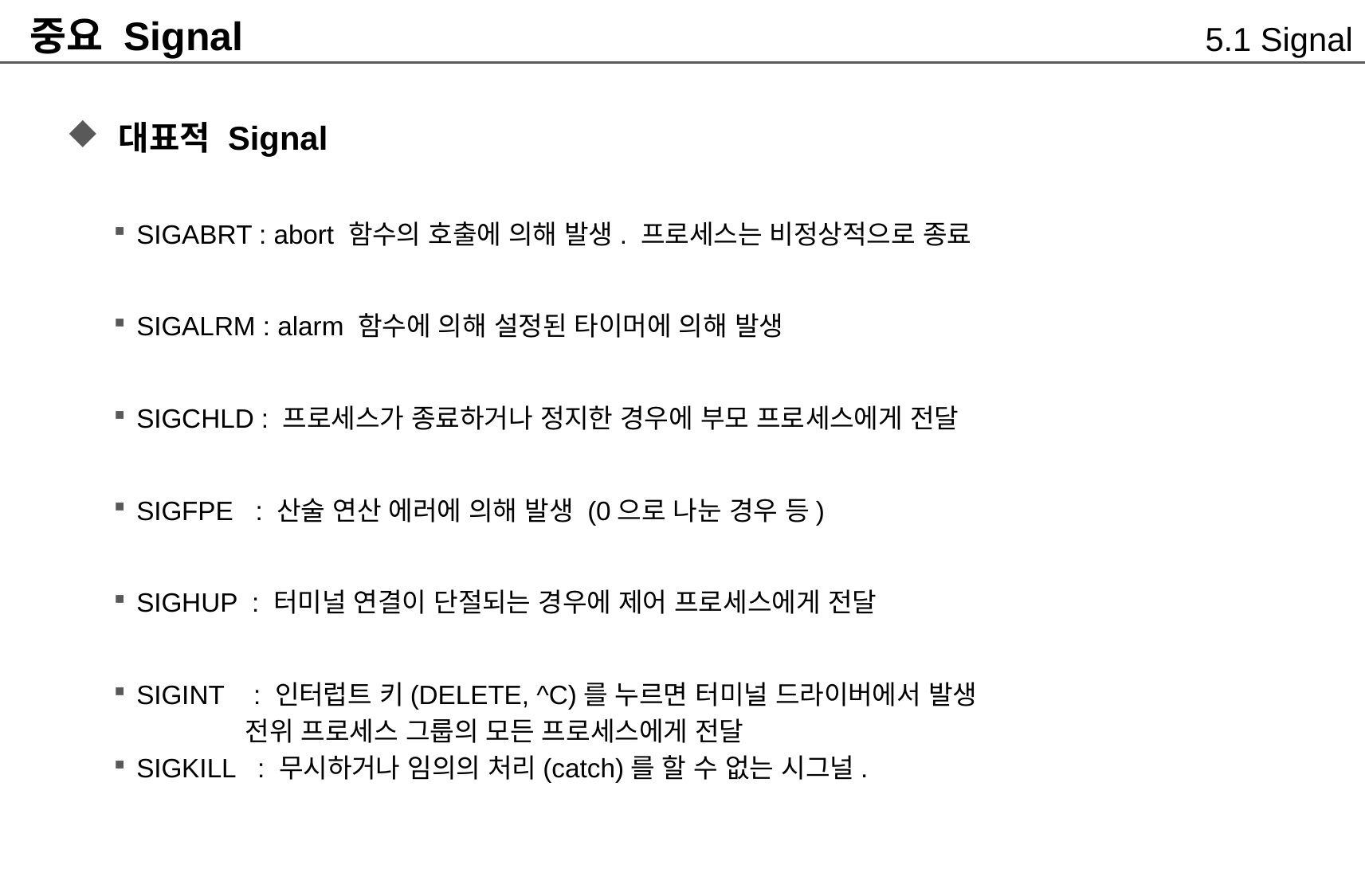

# 중요 Signal
5.1 Signal

 대표적 Signal

SIGABRT : abort 함수의 호출에 의해 발생. 프로세스는 비정상적으로 종료

SIGALRM : alarm 함수에 의해 설정된 타이머에 의해 발생

SIGCHLD : 프로세스가 종료하거나 정지한 경우에 부모 프로세스에게 전달

SIGFPE   : 산술 연산 에러에 의해 발생 (0으로 나눈 경우 등)

SIGHUP  : 터미널 연결이 단절되는 경우에 제어 프로세스에게 전달

SIGINT    : 인터럽트 키(DELETE, ^C)를 누르면 터미널 드라이버에서 발생
                 전위 프로세스 그룹의 모든 프로세스에게 전달
SIGKILL   : 무시하거나 임의의 처리(catch)를 할 수 없는 시그널.